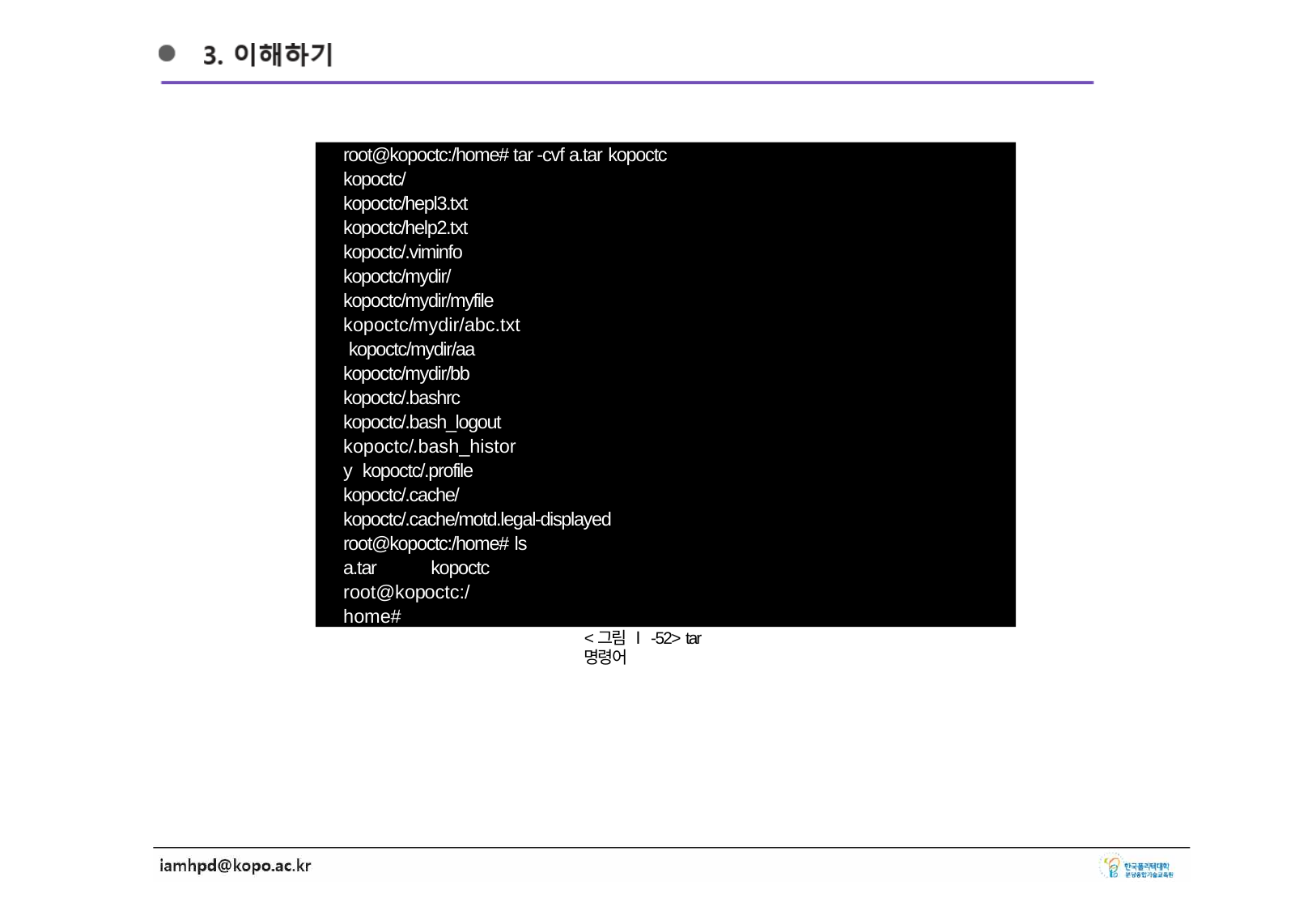

root@kopoctc:/home# tar -cvf a.tar kopoctc
kopoctc/
kopoctc/hepl3.txt
kopoctc/help2.txt
kopoctc/.viminfo
kopoctc/mydir/
kopoctc/mydir/myfile  kopoctc/mydir/abc.txt  kopoctc/mydir/aa
kopoctc/mydir/bb
kopoctc/.bashrc
kopoctc/.bash_logout  kopoctc/.bash_history  kopoctc/.profile
kopoctc/.cache/
kopoctc/.cache/motd.legal-displayed  root@kopoctc:/home# ls
a.tar	kopoctc
root@kopoctc:/home#
<그림 Ⅰ-52> tar명령어